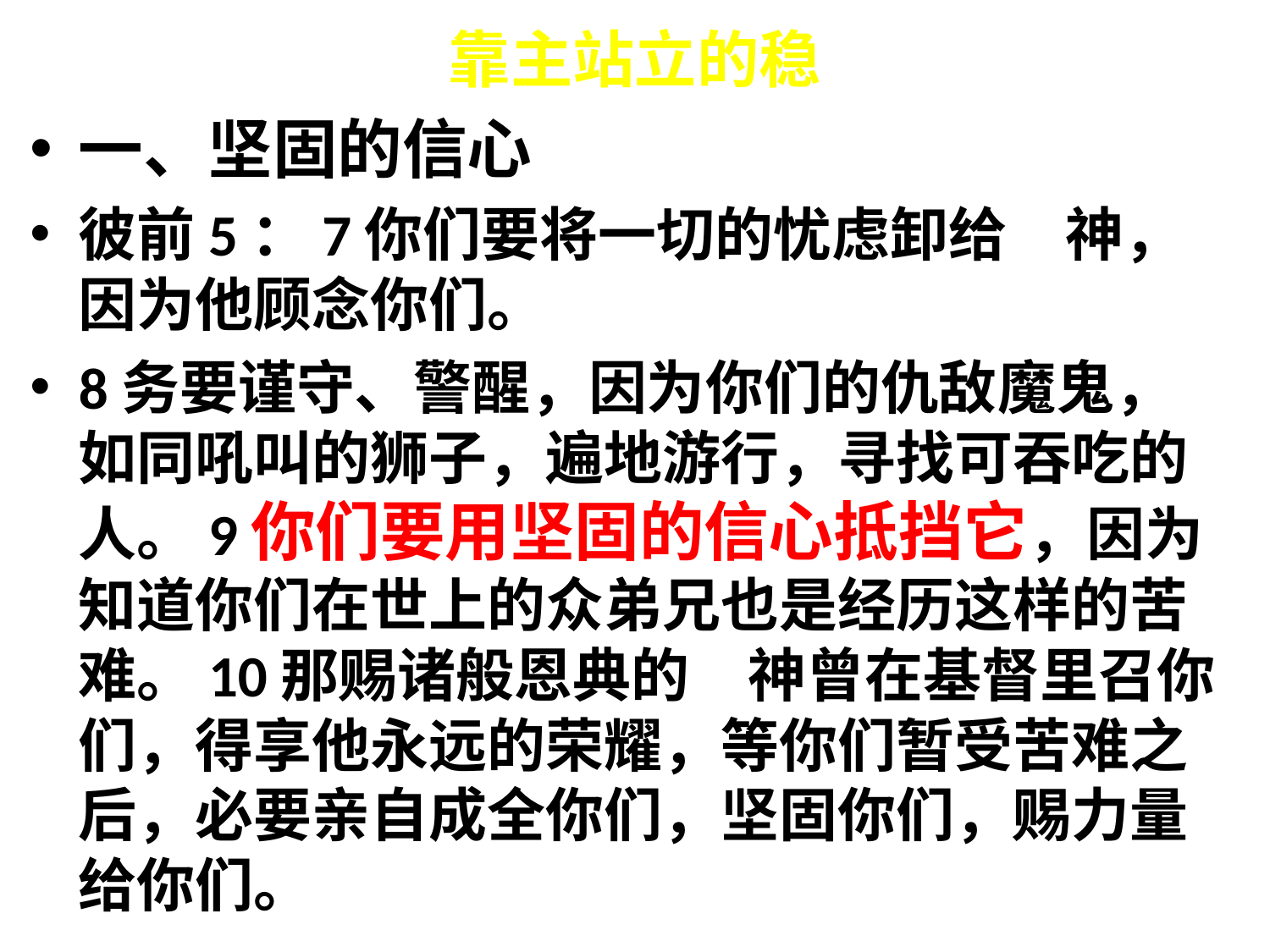

# 靠主站立的稳
一、坚固的信心
彼前5：7你们要将一切的忧虑卸给　神，因为他顾念你们。
8务要谨守、警醒，因为你们的仇敌魔鬼，如同吼叫的狮子，遍地游行，寻找可吞吃的人。9你们要用坚固的信心抵挡它，因为知道你们在世上的众弟兄也是经历这样的苦难。10那赐诸般恩典的　神曾在基督里召你们，得享他永远的荣耀，等你们暂受苦难之后，必要亲自成全你们，坚固你们，赐力量给你们。